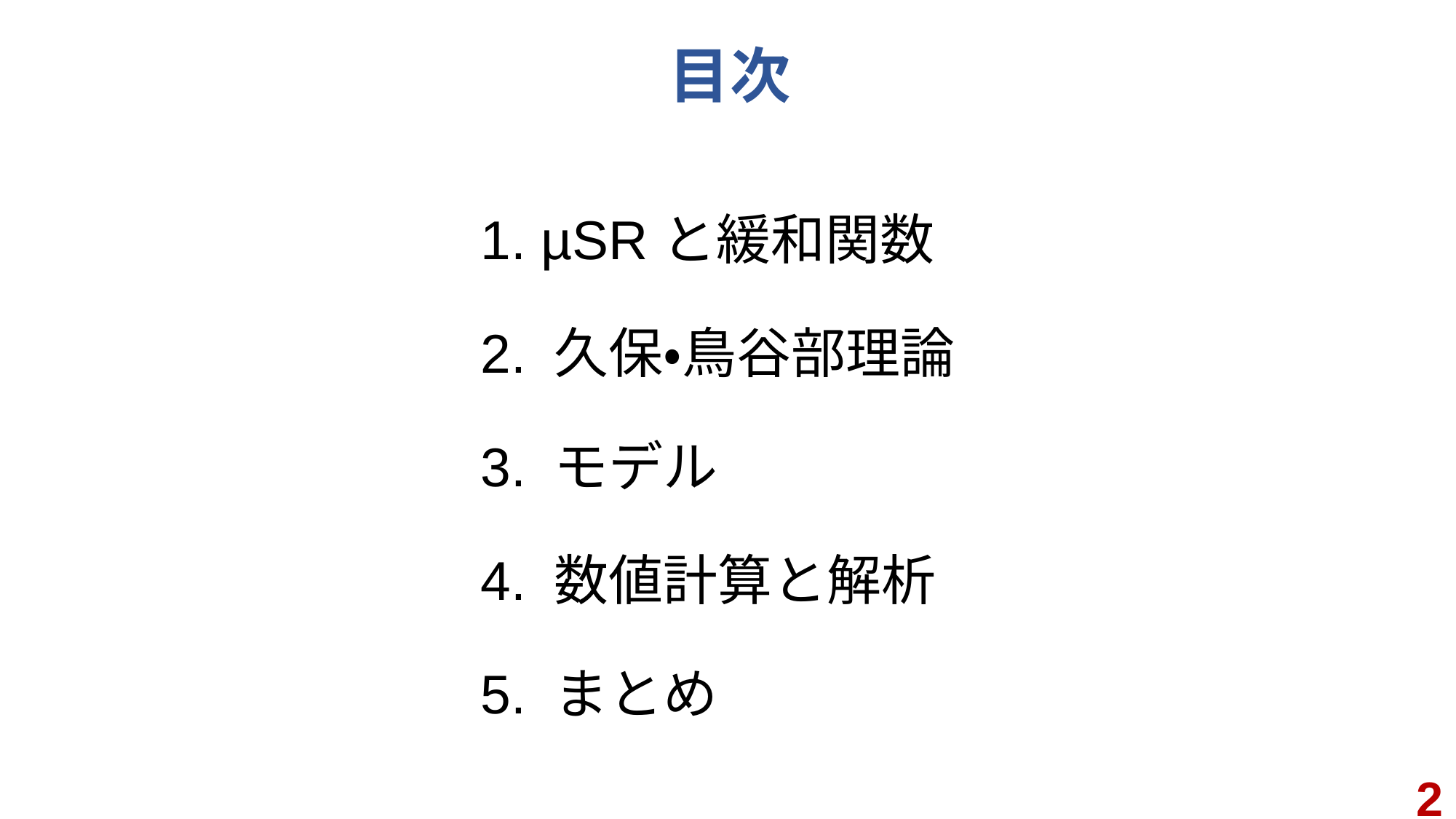

# 目次
1. µSRと緩和関数
2. 久保・鳥谷部理論
3. モデル
4. 数値計算と解析
5. まとめ
2